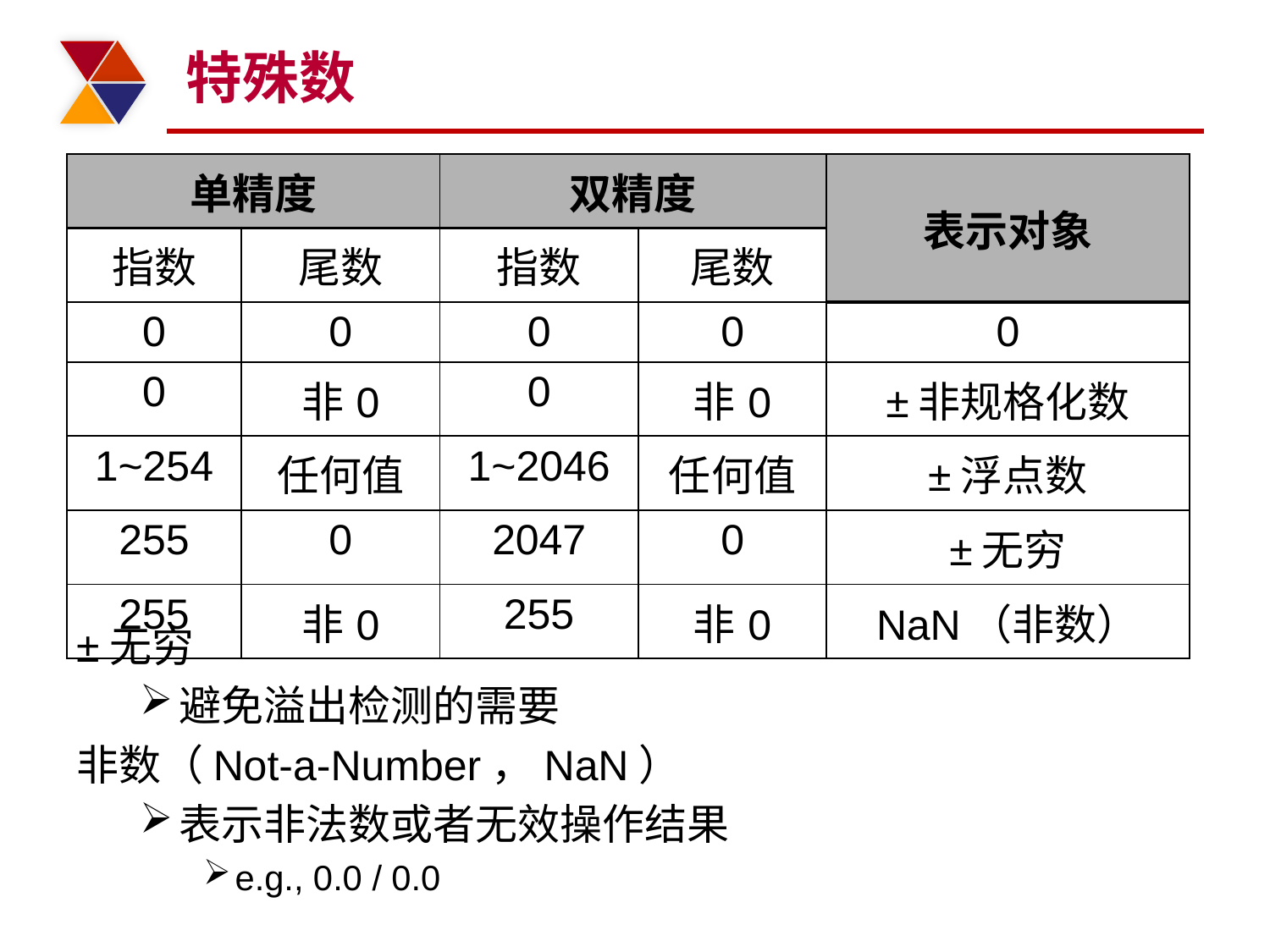

# 特殊数
| 单精度 |  | 双精度 |  | 表示对象 |
| --- | --- | --- | --- | --- |
| 指数 | 尾数 | 指数 | 尾数 |  |
| 0 | 0 | 0 | 0 | 0 |
| 0 | 非0 | 0 | 非0 | ±非规格化数 |
| 1~254 | 任何值 | 1~2046 | 任何值 | ±浮点数 |
| 255 | 0 | 2047 | 0 | ±无穷 |
| 255 | 非0 | 255 | 非0 | NaN（非数） |
±无穷
避免溢出检测的需要
非数（Not-a-Number，NaN）
表示非法数或者无效操作结果
e.g., 0.0 / 0.0